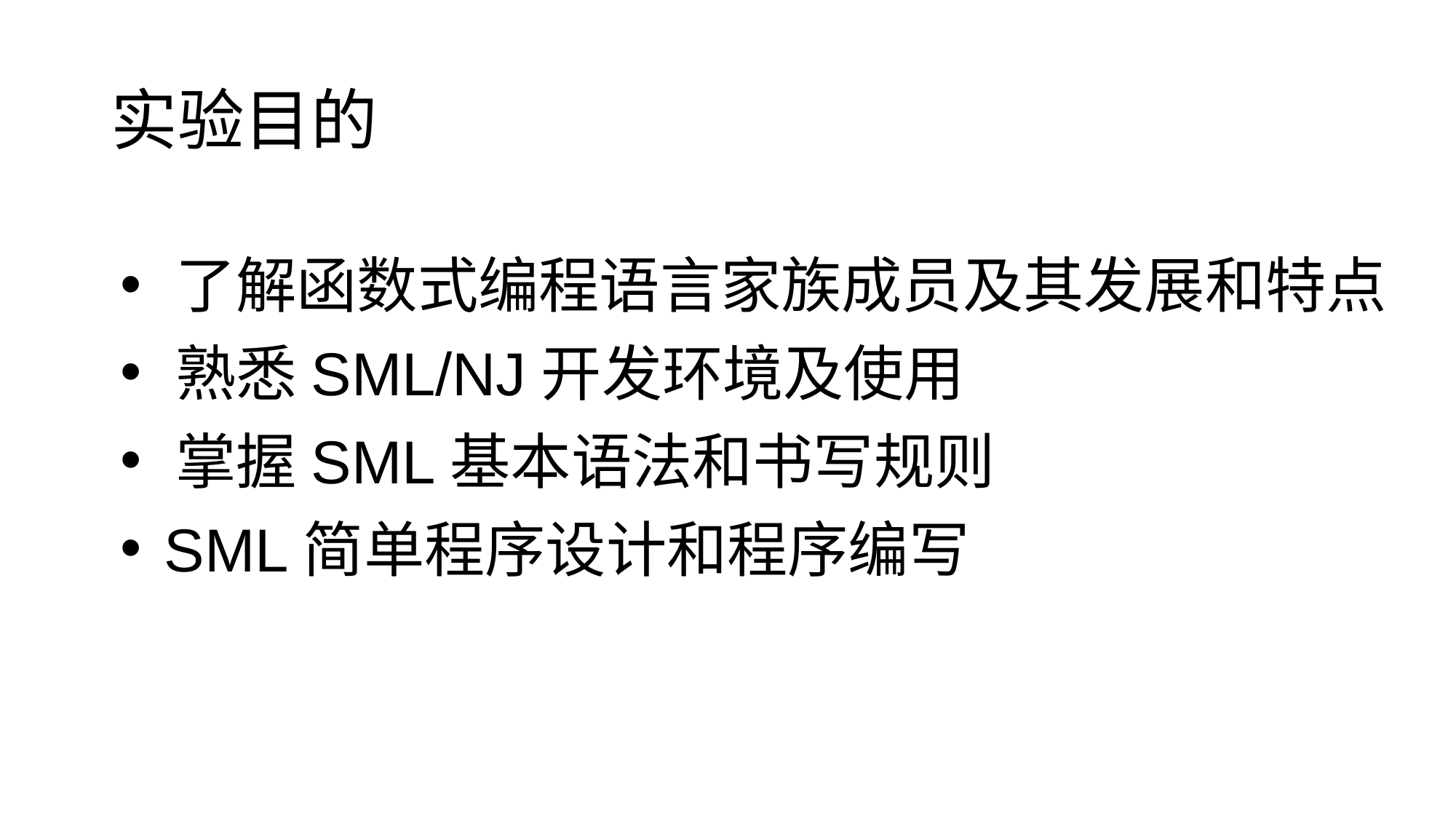

# 实验目的
 了解函数式编程语言家族成员及其发展和特点
 熟悉SML/NJ开发环境及使用
 掌握SML基本语法和书写规则
 SML简单程序设计和程序编写